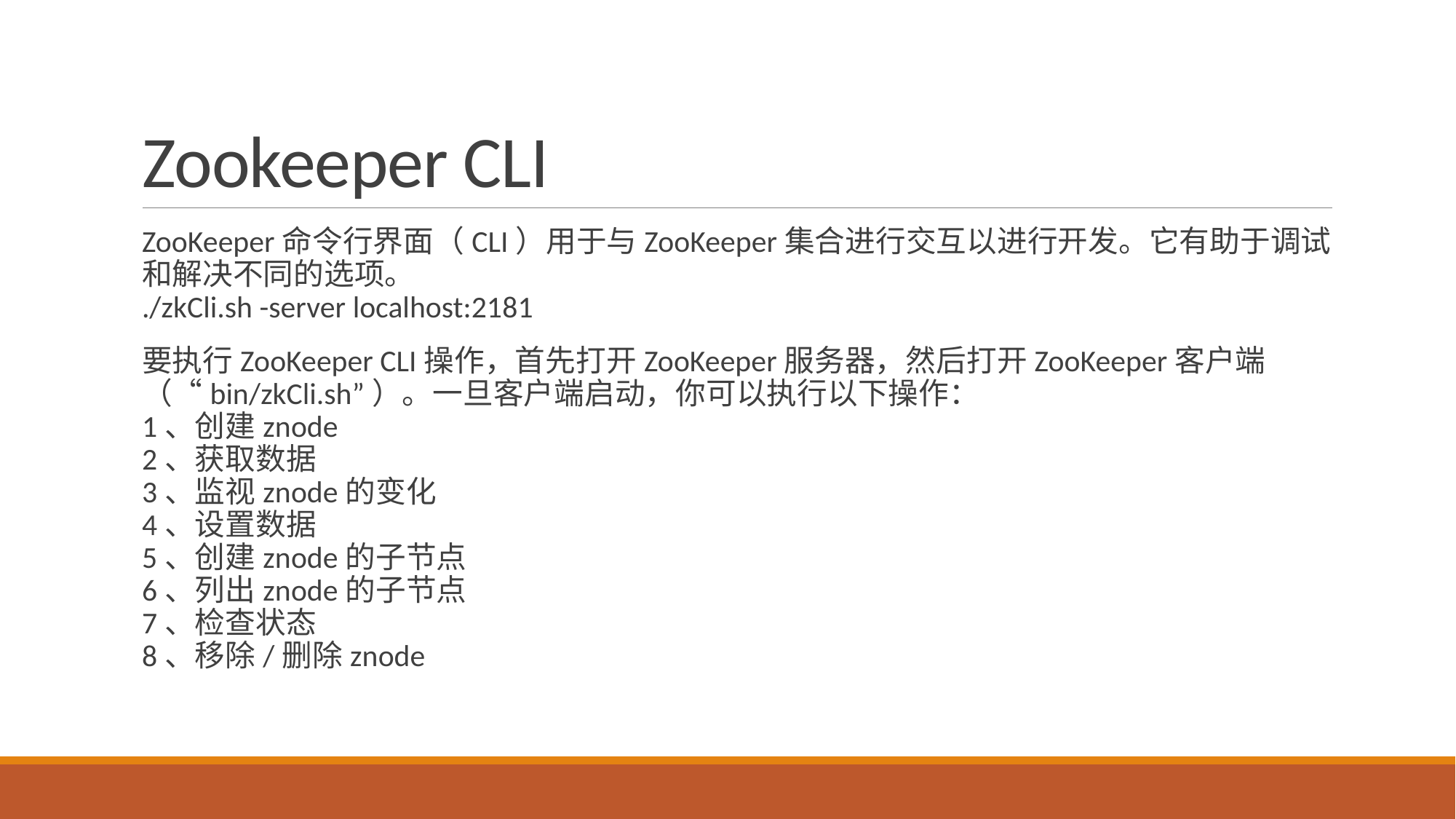

# Zookeeper CLI
ZooKeeper命令行界面（CLI）用于与ZooKeeper集合进行交互以进行开发。它有助于调试和解决不同的选项。
./zkCli.sh -server localhost:2181
要执行ZooKeeper CLI操作，首先打开ZooKeeper服务器，然后打开ZooKeeper客户端（“bin/zkCli.sh”）。一旦客户端启动，你可以执行以下操作：
1、创建znode
2、获取数据
3、监视znode的变化
4、设置数据
5、创建znode的子节点
6、列出znode的子节点
7、检查状态
8、移除/删除znode